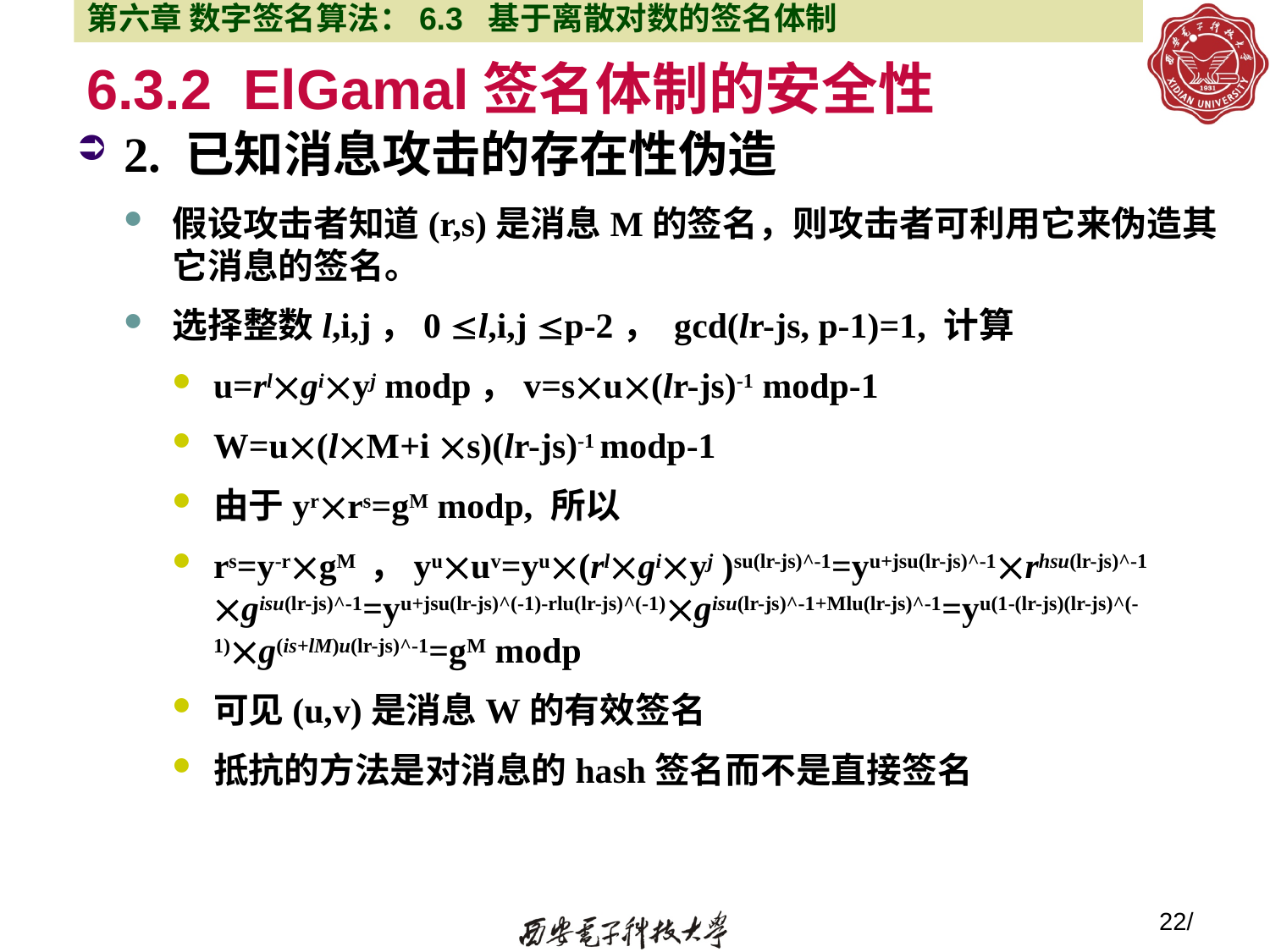

第六章 数字签名算法：6.3  基于离散对数的签名体制
# 6.3.2  ElGamal签名体制的安全性
2. 已知消息攻击的存在性伪造
假设攻击者知道(r,s)是消息M的签名，则攻击者可利用它来伪造其它消息的签名。
选择整数l,i,j，0 ≤l,i,j ≤p-2， gcd(lr-js, p-1)=1, 计算
u=rl×gi×yj modp，v=s×u×(lr-js)-1 modp-1
W=u×(l×M+i ×s)(lr-js)-1 modp-1
由于yr×rs=gM modp, 所以
rs=y-r×gM ，yu×uv=yu×(rl×gi×yj )su(lr-js)^-1=yu+jsu(lr-js)^-1×rhsu(lr-js)^-1 ×gisu(lr-js)^-1=yu+jsu(lr-js)^(-1)-rlu(lr-js)^(-1)×gisu(lr-js)^-1+Mlu(lr-js)^-1=yu(1-(lr-js)(lr-js)^(-1)×g(is+lM)u(lr-js)^-1=gM modp
可见(u,v)是消息W的有效签名
抵抗的方法是对消息的hash签名而不是直接签名
22/